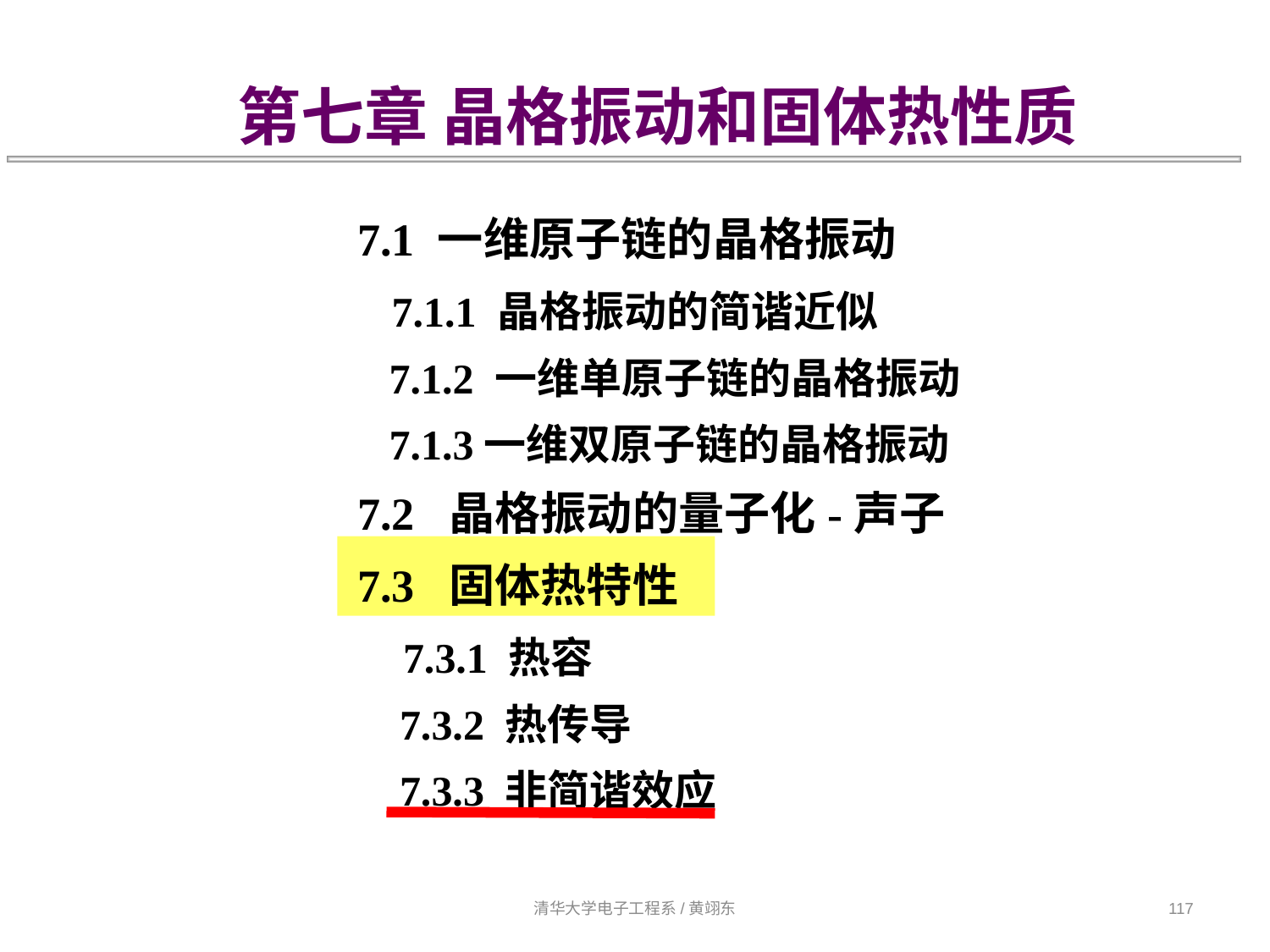

第七章 晶格振动和固体热性质

7.1 一维原子链的晶格振动
   7.1.1 晶格振动的简谐近似
   7.1.2 一维单原子链的晶格振动
   7.1.3一维双原子链的晶格振动
7.2  晶格振动的量子化-声子
7.3  固体热特性
    7.3.1 热容
    7.3.2 热传导
    7.3.3 非简谐效应

清华大学电子工程系/黄翊东
117